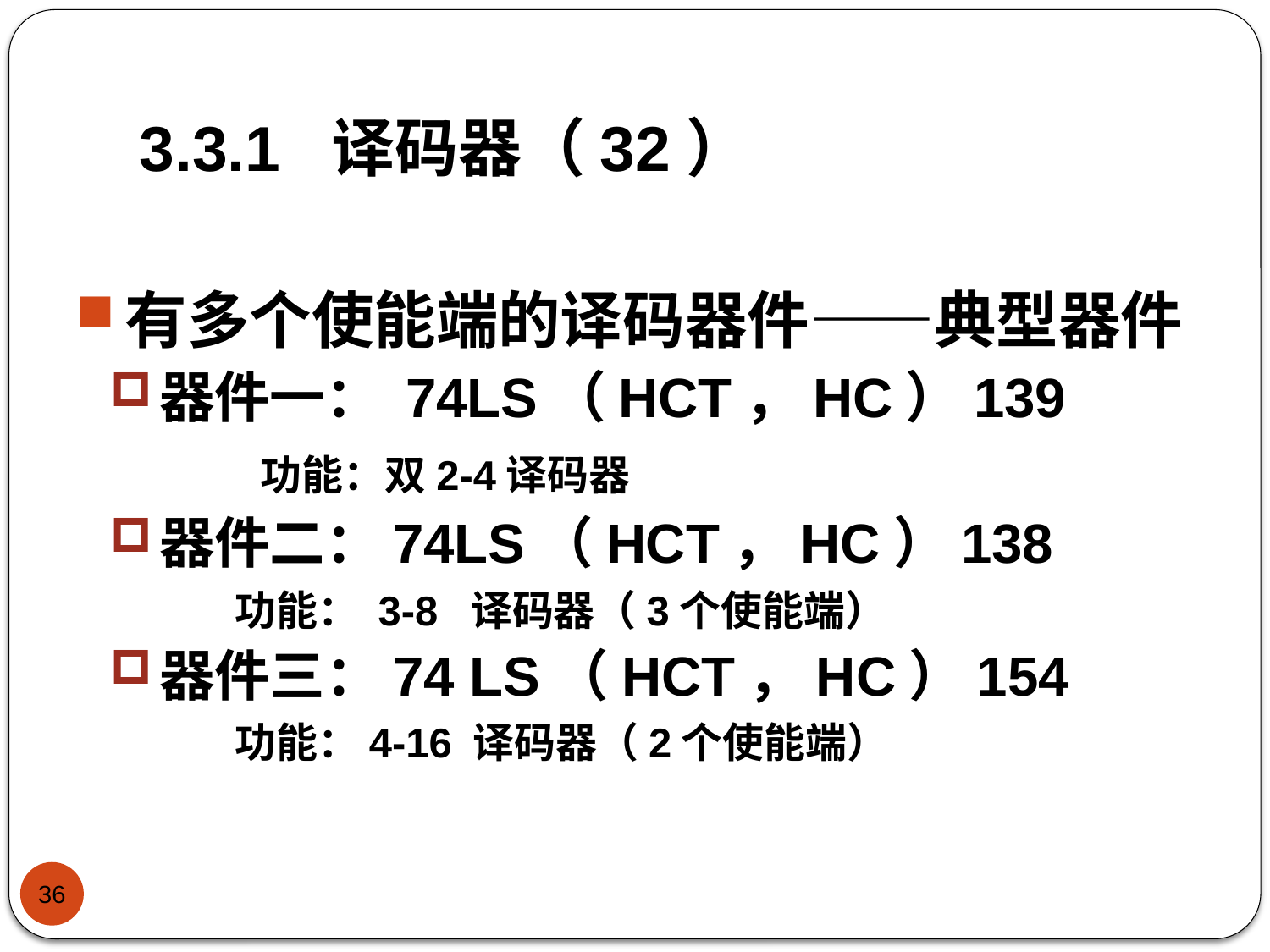

# 3.3.1  译码器（32）
有多个使能端的译码器件——典型器件
器件一： 74LS（HCT，HC）139
           功能：双2-4译码器
器件二：74LS（HCT，HC）138
                功能： 3-8  译码器（3个使能端）
器件三：74 LS（HCT，HC）154
                功能：4-16 译码器（2个使能端）

36